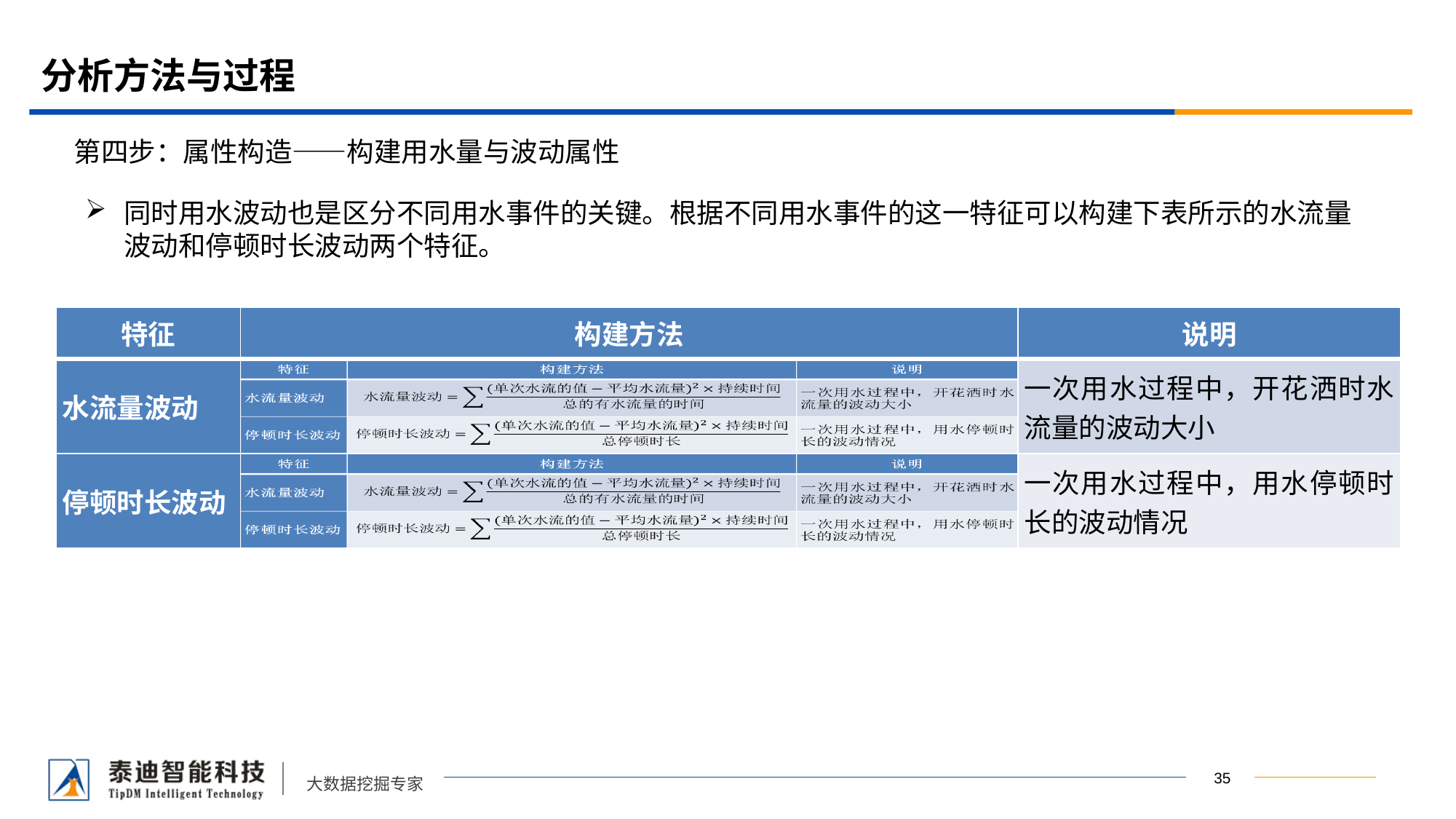

# 分析方法与过程
第四步：属性构造——构建用水量与波动属性

同时用水波动也是区分不同用水事件的关键。根据不同用水事件的这一特征可以构建下表所示的水流量波动和停顿时长波动两个特征。
| 特征 | 构建方法 | 说明 |
| --- | --- | --- |
| 水流量波动 |  | 一次用水过程中，开花洒时水流量的波动大小 |
| 停顿时长波动 |  | 一次用水过程中，用水停顿时长的波动情况 |